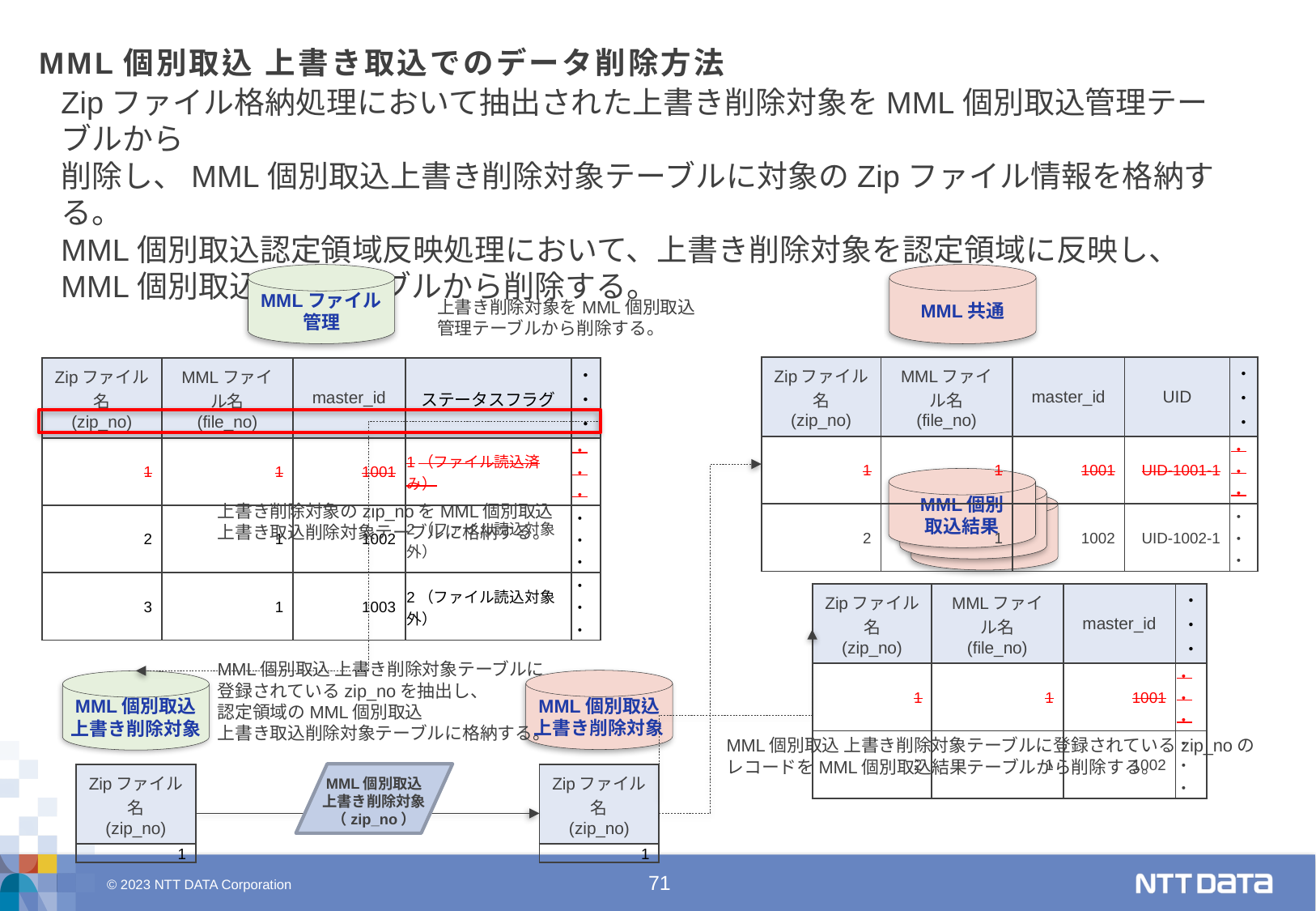

# MML個別取込 上書き取込でのデータ削除方法
Zipファイル格納処理において抽出された上書き削除対象をMML個別取込管理テーブルから
削除し、MML個別取込上書き削除対象テーブルに対象のZipファイル情報を格納する。
MML個別取込認定領域反映処理において、上書き削除対象を認定領域に反映し、
MML個別取込結果テーブルから削除する。
MML共通
MMLファイル
管理
上書き削除対象をMML個別取込
管理テーブルから削除する。
| Zipファイル名 (zip\_no) | MMLファイル名 (file\_no) | master\_id | UID | ・・・ |
| --- | --- | --- | --- | --- |
| 1 | 1 | 1001 | UID-1001-1 | ・・・ |
| 2 | 1 | 1002 | UID-1002-1 | ・・・ |
| Zipファイル名 (zip\_no) | MMLファイル名 (file\_no) | master\_id | ステータスフラグ | ・・・ |
| --- | --- | --- | --- | --- |
| 1 | 1 | 1001 | 1（ファイル読込済み） | ・・・ |
| 2 | 1 | 1002 | 2（ファイル読込対象外） | ・・・ |
| 3 | 1 | 1003 | 2（ファイル読込対象外） | ・・・ |

MML個別
取込結果

上書き削除対象のzip_noをMML個別取込
上書き取込削除対象テーブルに格納する。
| Zipファイル名 (zip\_no) | MMLファイル名 (file\_no) | master\_id | ・・・ |
| --- | --- | --- | --- |
| 1 | 1 | 1001 | ・・・ |
| 2 | 1 | 1002 | ・・・ |
MML個別取込 上書き削除対象テーブルに
登録されているzip_noを抽出し、
認定領域のMML個別取込
上書き取込削除対象テーブルに格納する。
MML個別取込
上書き削除対象
MML個別取込
上書き削除対象
MML個別取込 上書き削除対象テーブルに登録されているzip_noの
レコードをMML個別取込結果テーブルから削除する。
MML個別取込
上書き削除対象
（zip_no）
| Zipファイル名 (zip\_no) |
| --- |
| 1 |
| Zipファイル名 (zip\_no) |
| --- |
| 1 |